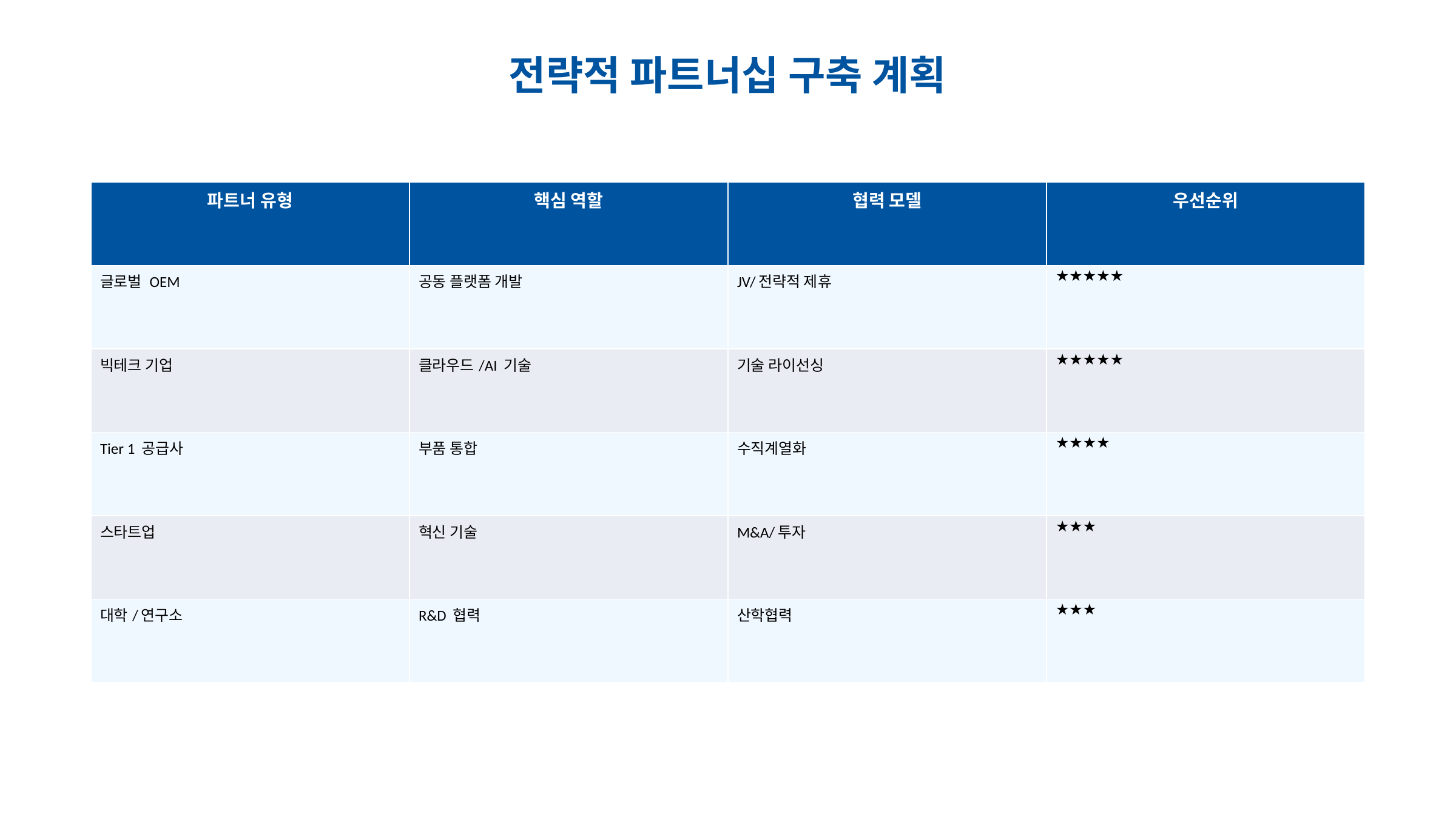

#
전략적 파트너십 구축 계획
| 파트너 유형 | 핵심 역할 | 협력 모델 | 우선순위 |
| --- | --- | --- | --- |
| 글로벌 OEM | 공동 플랫폼 개발 | JV/전략적 제휴 | ★★★★★ |
| 빅테크 기업 | 클라우드/AI 기술 | 기술 라이선싱 | ★★★★★ |
| Tier 1 공급사 | 부품 통합 | 수직계열화 | ★★★★ |
| 스타트업 | 혁신 기술 | M&A/투자 | ★★★ |
| 대학/연구소 | R&D 협력 | 산학협력 | ★★★ |